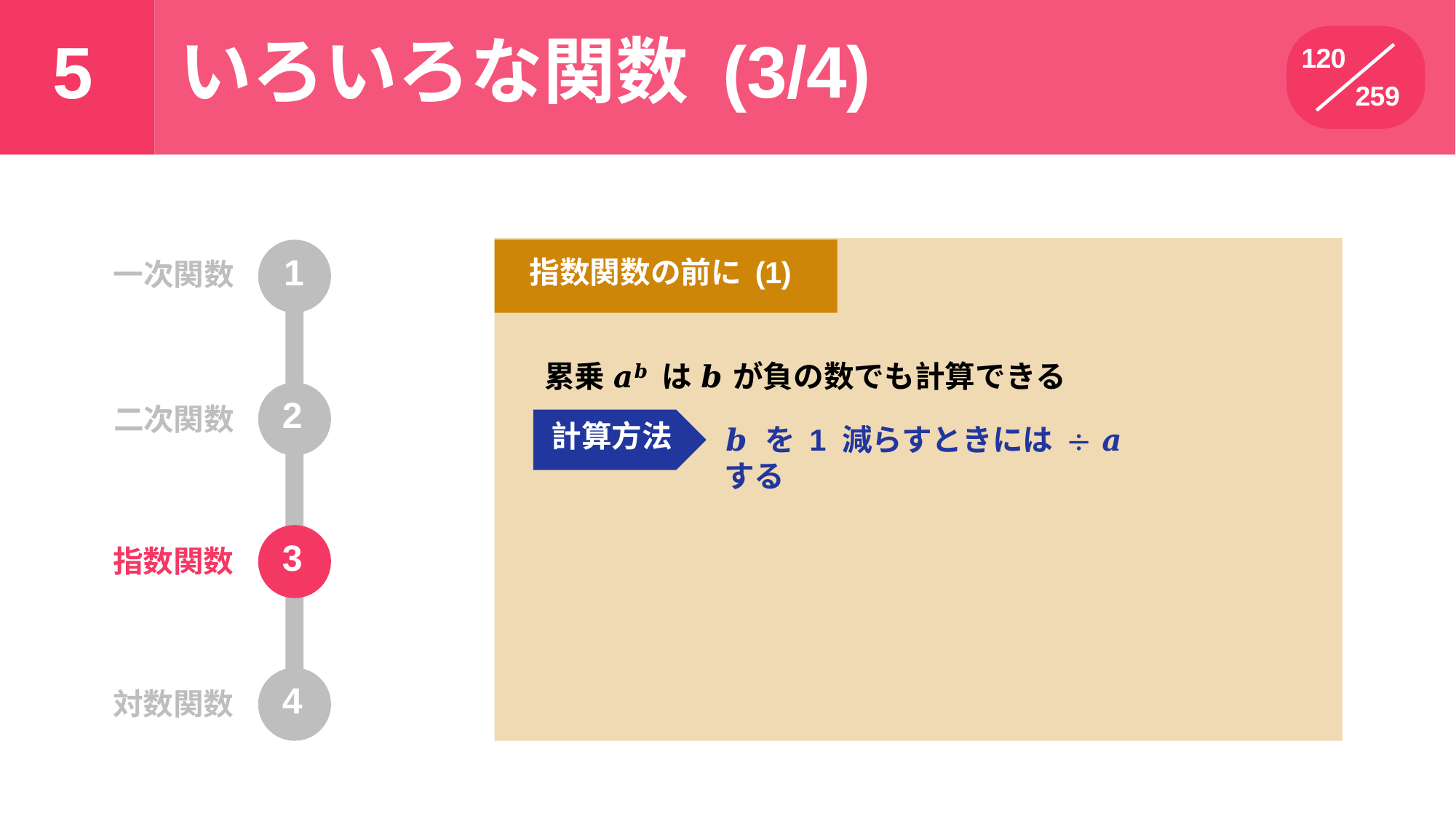

いろいろな関数 (3/4)
# 5
120
259

一次関数	1
指数関数の前に (1)
累乗 𝒂𝒃 は 𝒃 が負の数でも計算できる
2
二次関数

計算方法
𝒃 を 1 減らすときには ÷ 𝒂 する

3
指数関数

4
対数関数